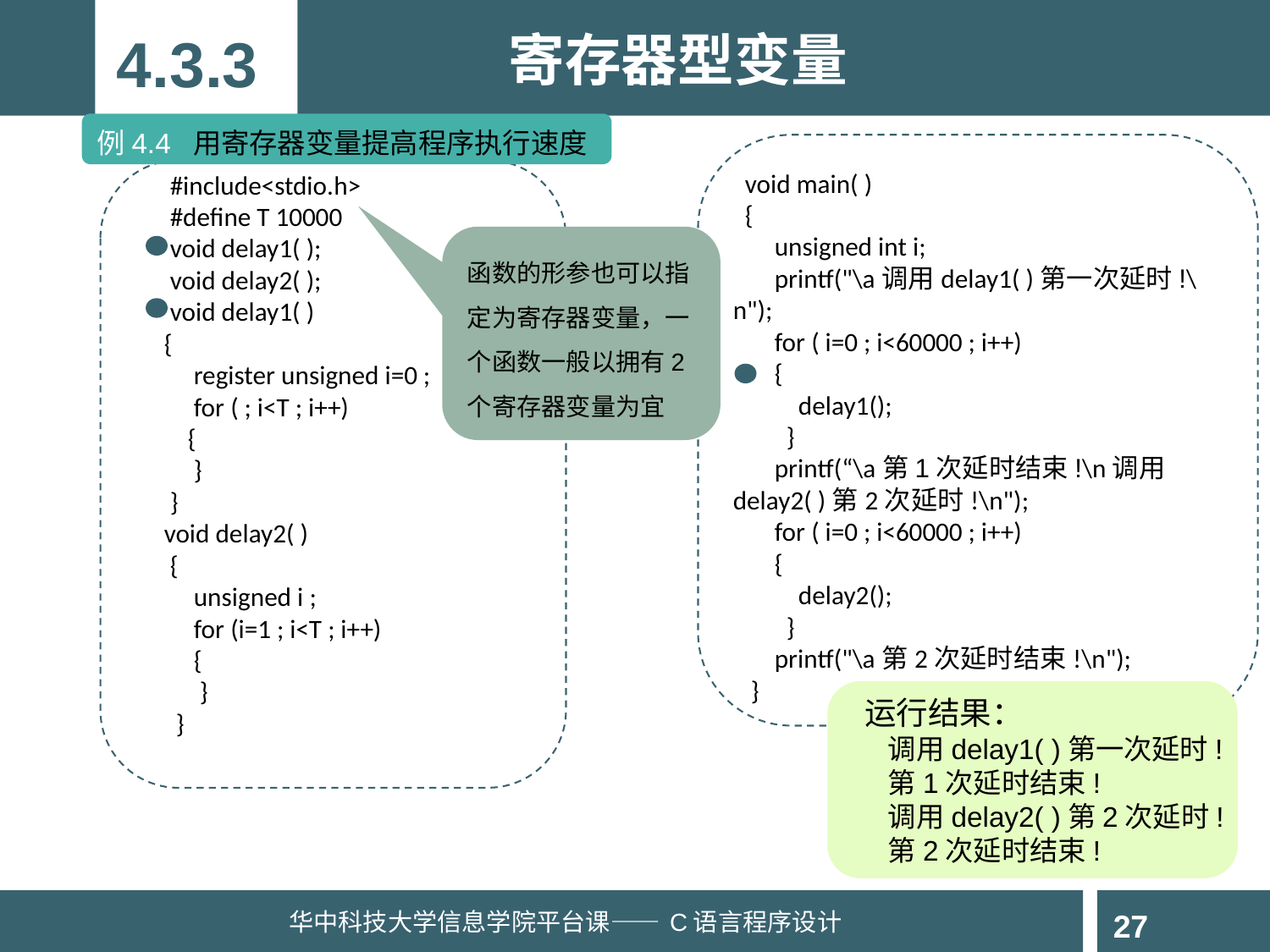

寄存器型变量
4.3.3

例4.4  用寄存器变量提高程序执行速度

  void main( )
  {
       unsigned int i;
       printf("\a调用delay1( )第一次延时!\n");
       for ( i=0 ; i<60000 ; i++)
       {
           delay1();
         }
       printf(“\a第1次延时结束!\n调用delay2( )第2次延时!\n");
       for ( i=0 ; i<60000 ; i++)
       {
           delay2();
         }
       printf("\a第2次延时结束!\n");
   }
  #include<stdio.h>
  #define T 10000
  void delay1( );
  void delay2( );
  void delay1( )
 {
      register unsigned i=0 ;
      for ( ; i<T ; i++)
     {
      }
  }
 void delay2( )
  {
      unsigned i ;
      for (i=1 ; i<T ; i++)
      {
       }
   }

函数的形参也可以指定为寄存器变量，一个函数一般以拥有2个寄存器变量为宜

 运行结果：
     调用delay1( )第一次延时!
     第1次延时结束!
     调用delay2( )第2次延时!
     第2次延时结束!